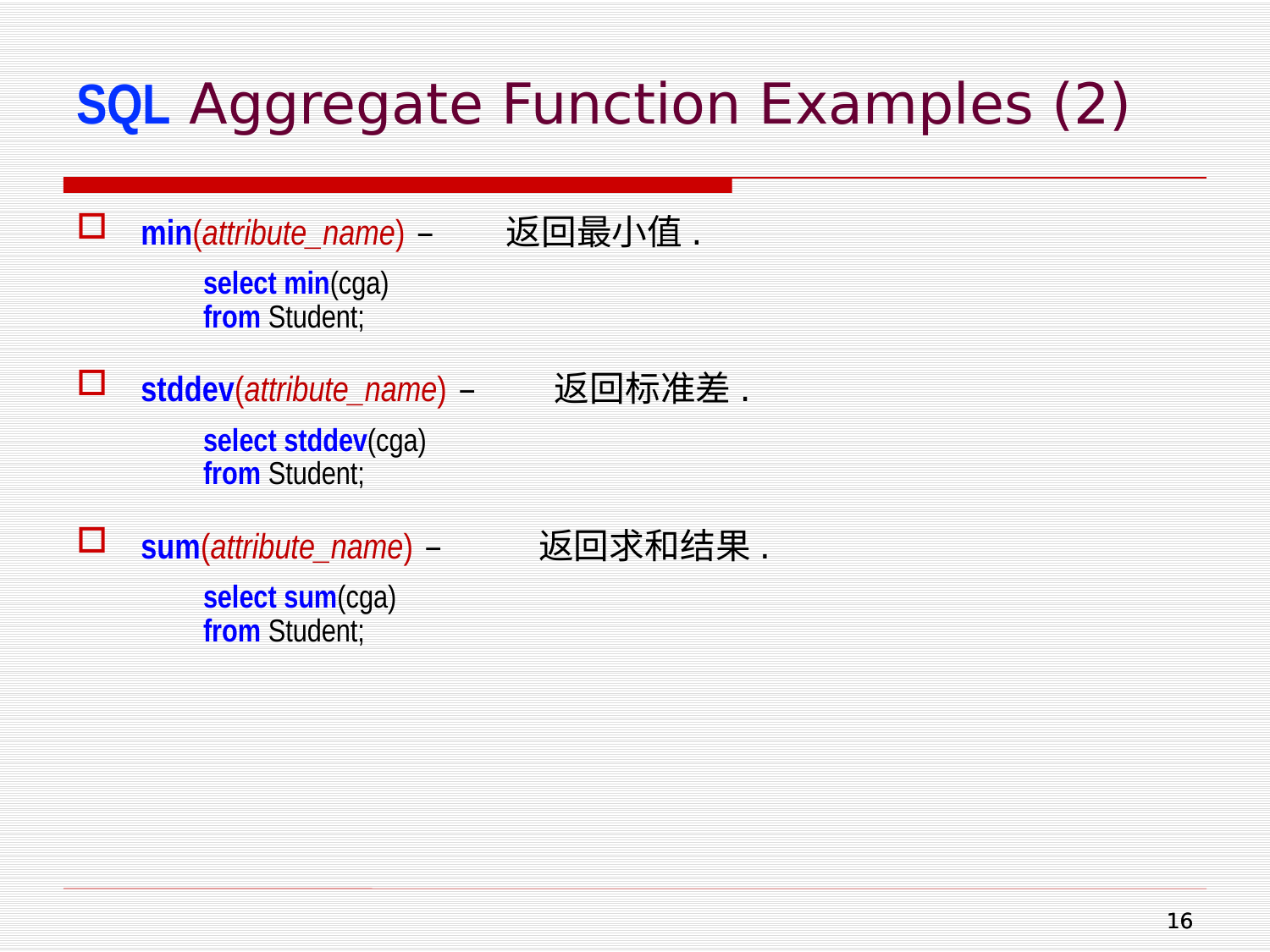

SQL Aggregate Function Examples (2)
min(attribute_name) –	返回最小值.
select min(cga)
from Student;
stddev(attribute_name) –	返回标准差.
select stddev(cga)
from Student;
sum(attribute_name) –	返回求和结果.
select sum(cga)
from Student;
16
16